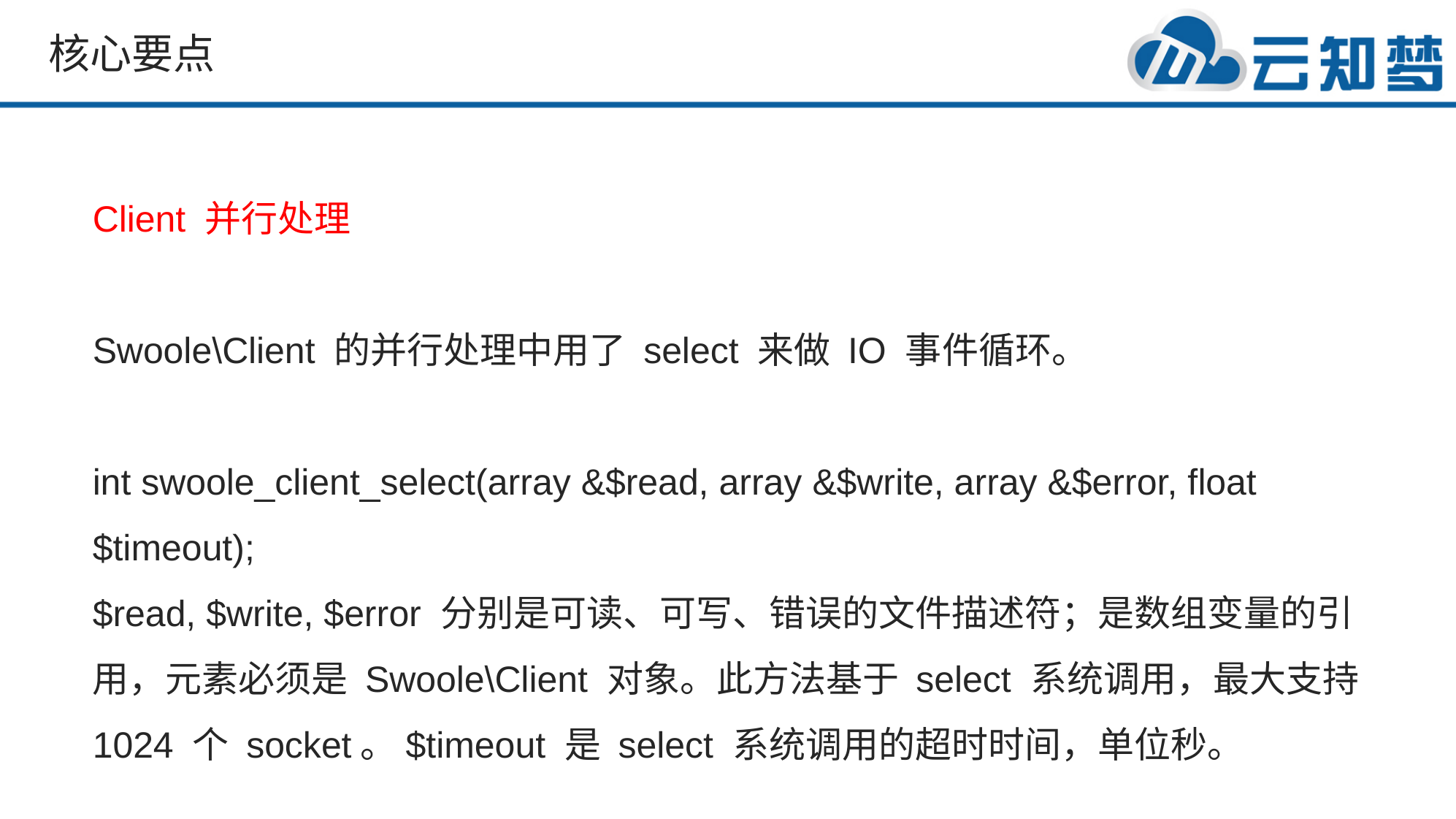

核心要点
Client 并行处理

Swoole\Client 的并行处理中用了 select 来做 IO 事件循环。

int swoole_client_select(array &$read, array &$write, array &$error, float $timeout);
$read, $write, $error 分别是可读、可写、错误的文件描述符；是数组变量的引用，元素必须是 Swoole\Client 对象。此方法基于 select 系统调用，最大支持 1024 个 socket。$timeout 是 select 系统调用的超时时间，单位秒。